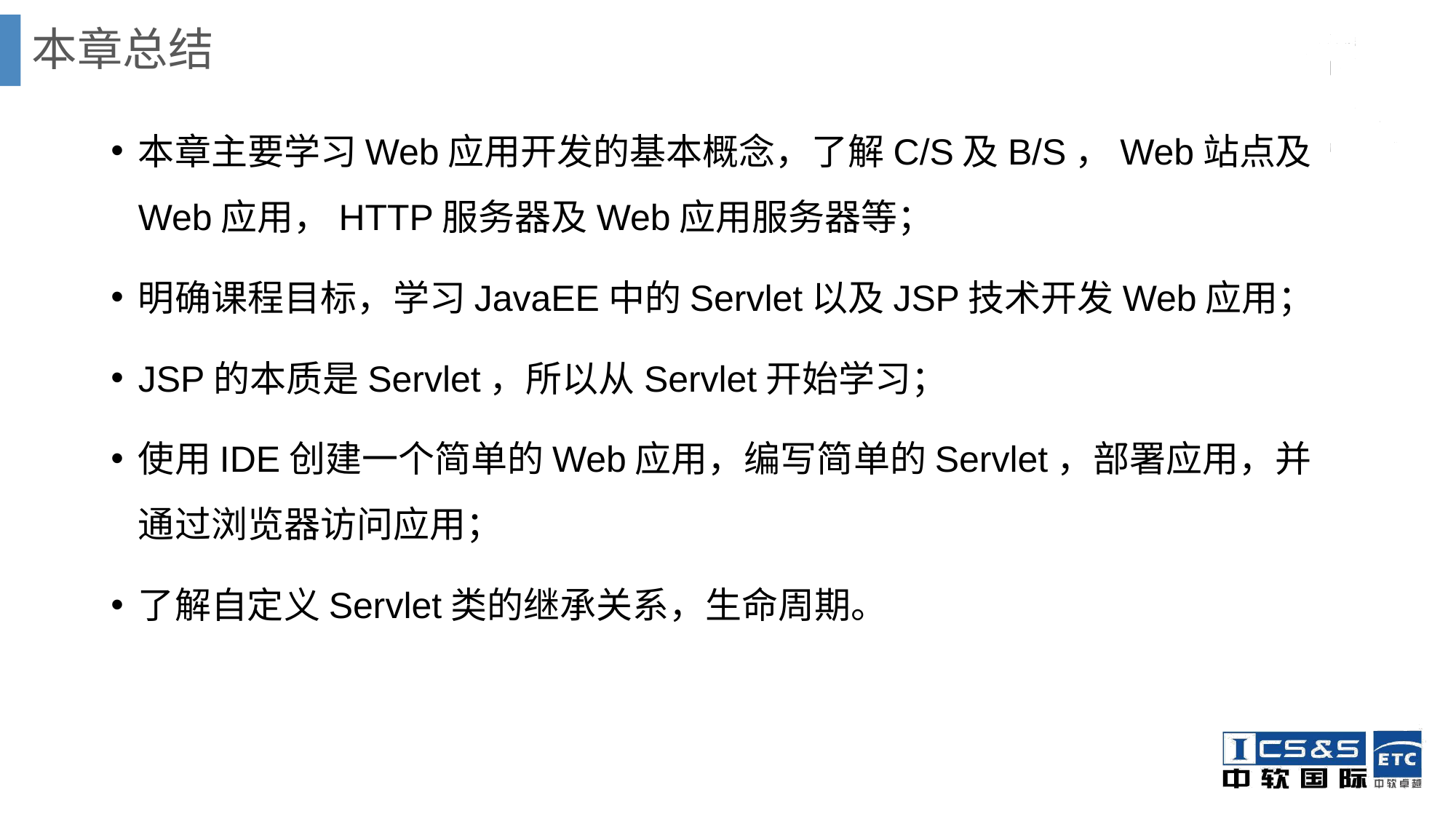

# 本章总结
本章主要学习Web应用开发的基本概念，了解C/S及B/S，Web站点及Web应用，HTTP服务器及Web应用服务器等；
明确课程目标，学习JavaEE中的Servlet以及JSP技术开发Web应用；
JSP的本质是Servlet，所以从Servlet开始学习；
使用IDE创建一个简单的Web应用，编写简单的Servlet，部署应用，并通过浏览器访问应用；
了解自定义Servlet类的继承关系，生命周期。